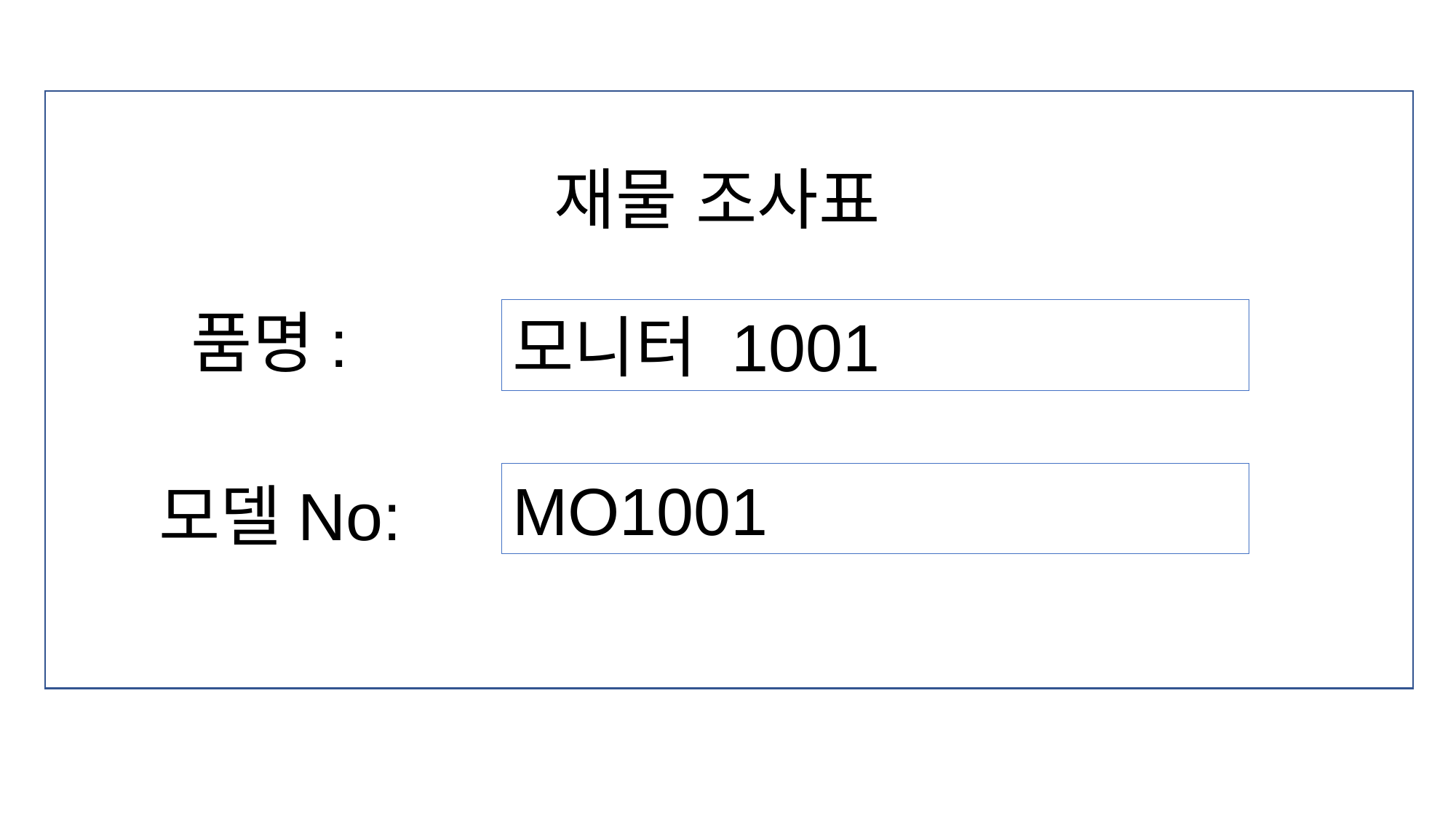

재물 조사표
품명:
모니터 1001
MO1001
모델No: